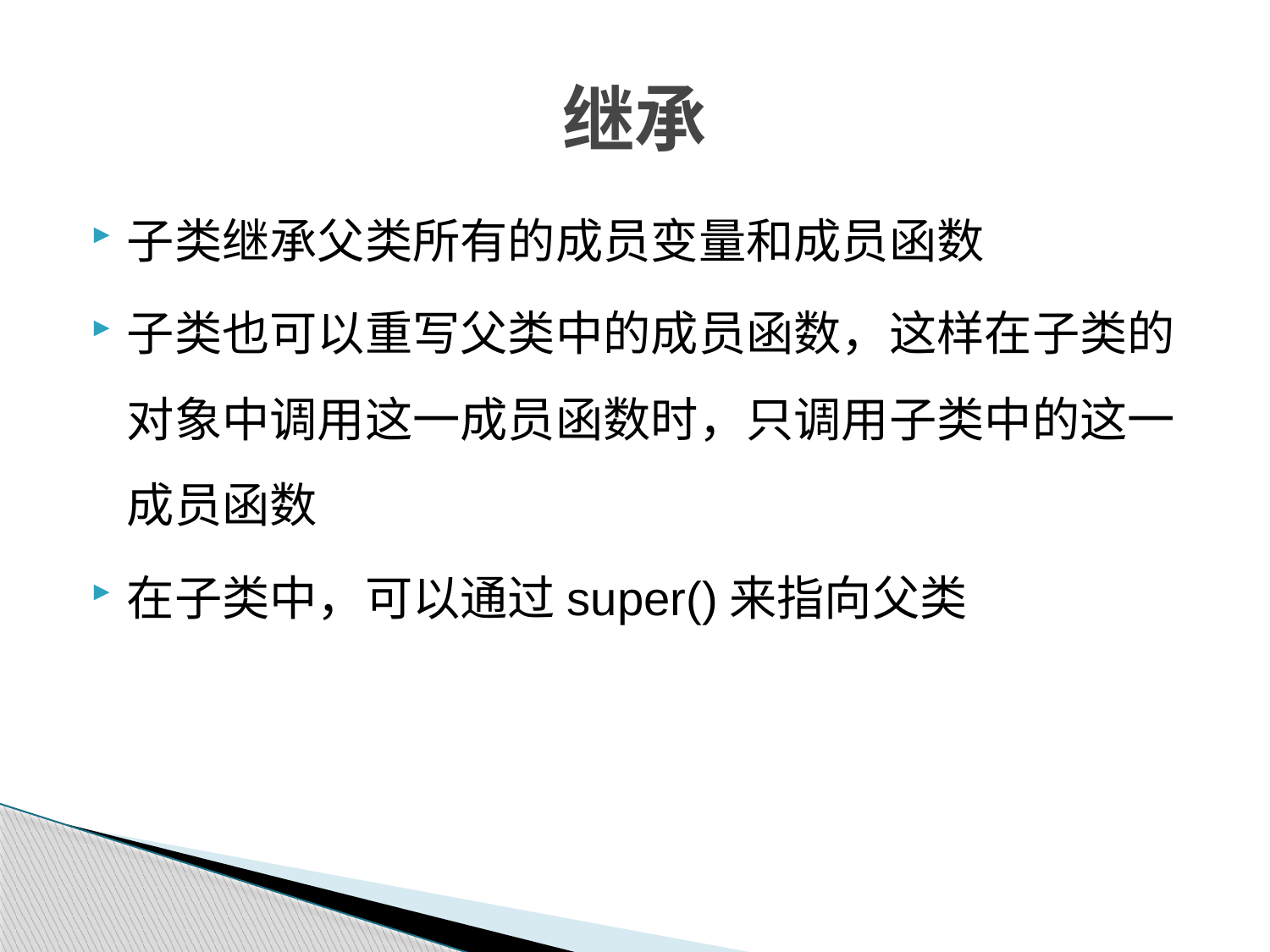

# 继承
子类继承父类所有的成员变量和成员函数
子类也可以重写父类中的成员函数，这样在子类的对象中调用这一成员函数时，只调用子类中的这一成员函数
在子类中，可以通过super()来指向父类